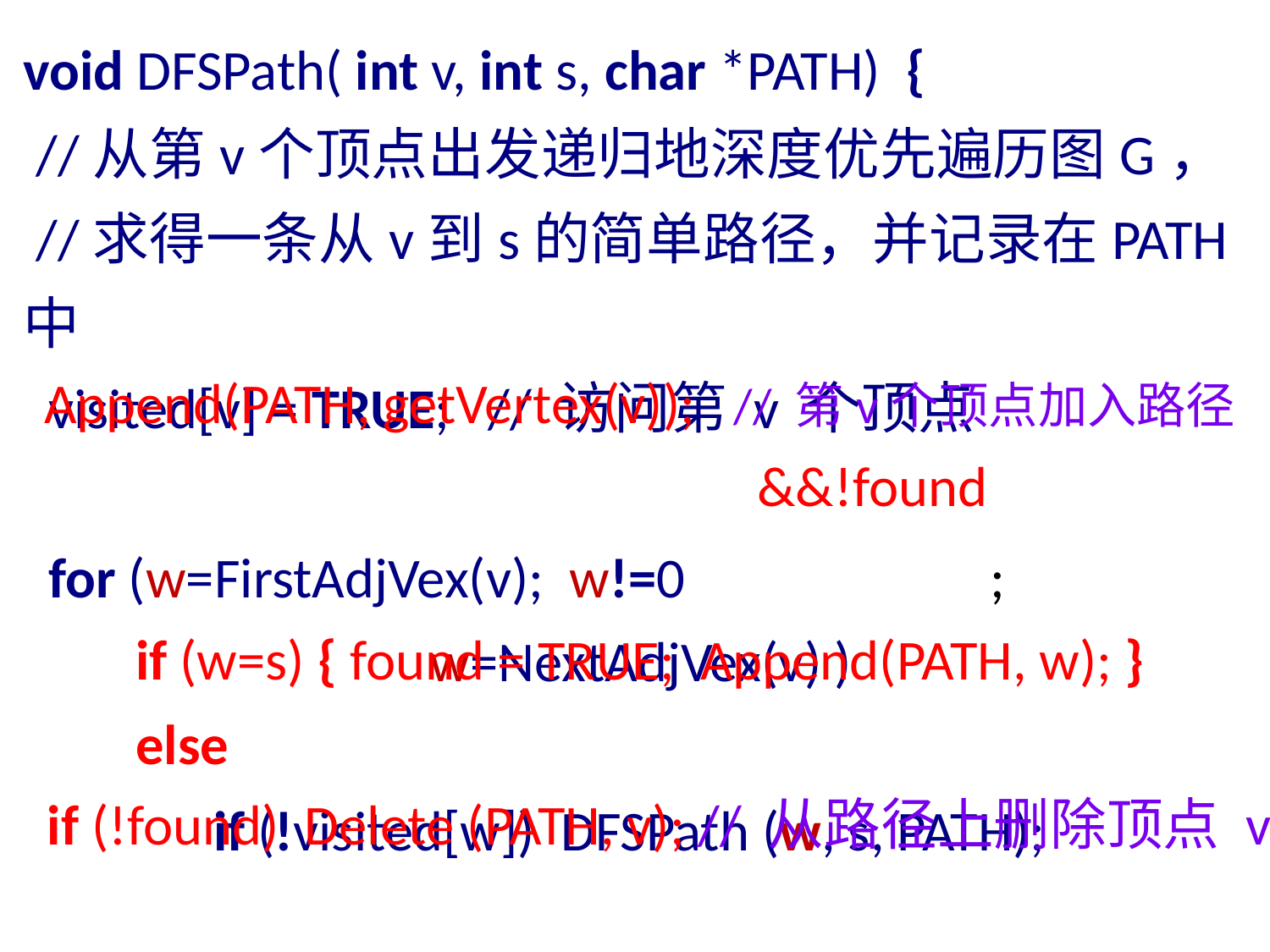

void DFSPath( int v, int s, char *PATH)  {
 //从第v个顶点出发递归地深度优先遍历图G，
 //求得一条从v到s的简单路径，并记录在PATH中
  visited[v] = TRUE;   // 访问第 v 个顶点

  for (w=FirstAdjVex(v);  w!=0                        ;
                                w=NextAdjVex(v) )

               if (!visited[w])  DFSPath (w, s, PATH);

}
 Append(PATH, getVertex(v));   // 第v个顶点加入路径
&&!found
if (w=s) { found = TRUE;  Append(PATH, w); }
else
 if (!found)  Delete (PATH, v); // 从路径上删除顶点 v